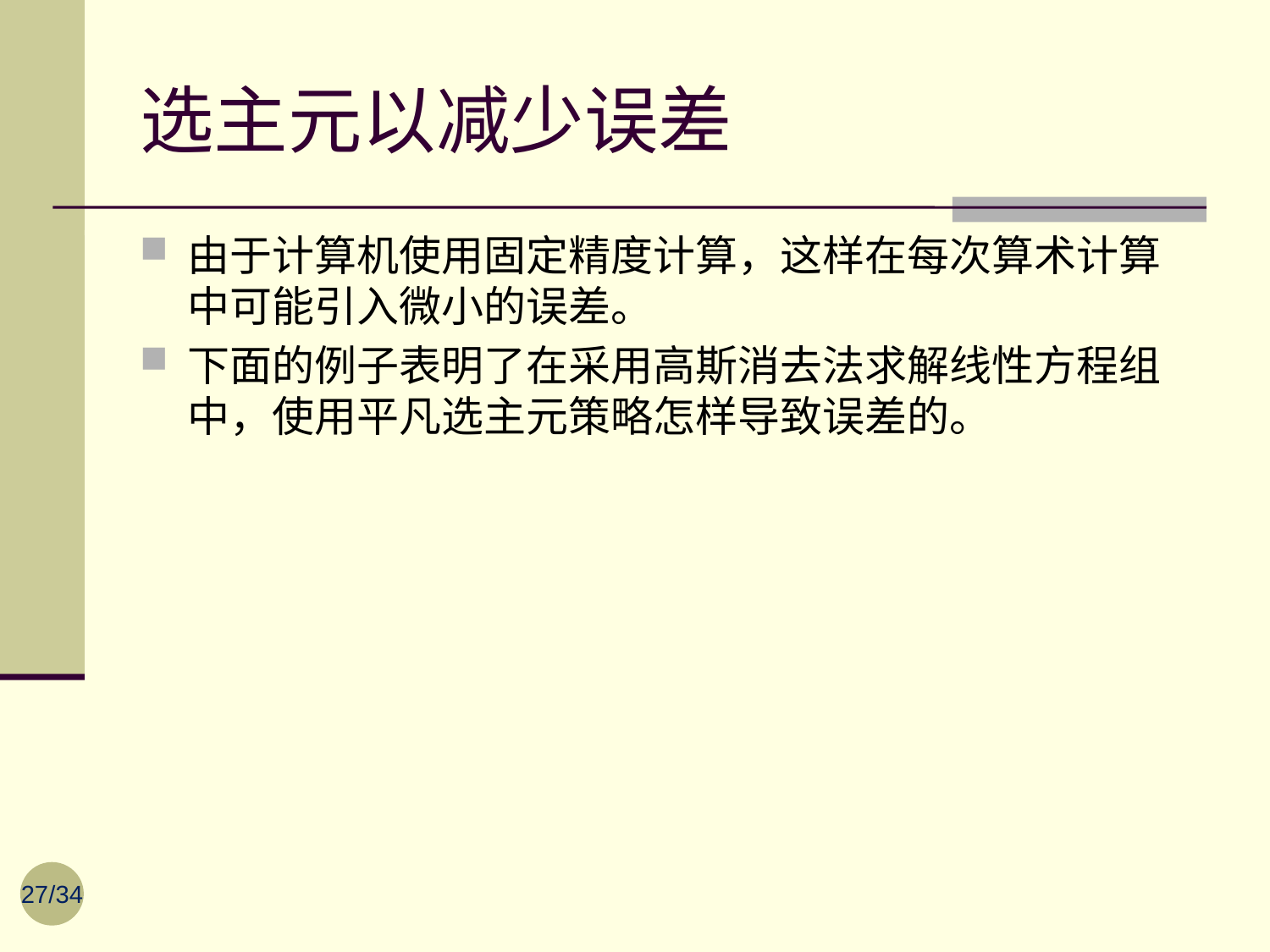

# 选主元以减少误差
由于计算机使用固定精度计算，这样在每次算术计算中可能引入微小的误差。
下面的例子表明了在采用高斯消去法求解线性方程组中，使用平凡选主元策略怎样导致误差的。